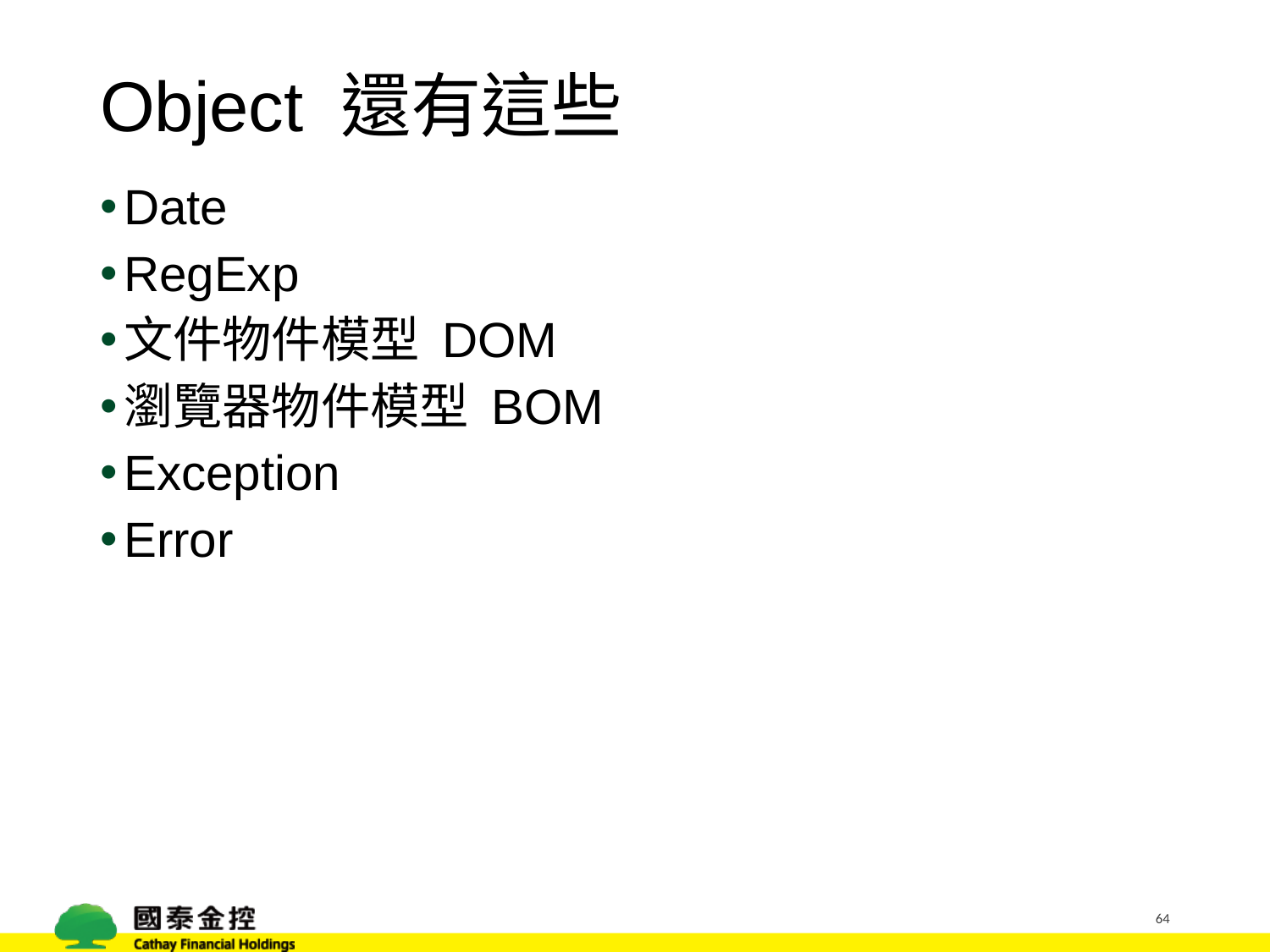

# Object 還有這些
Date
RegExp
文件物件模型 DOM
瀏覽器物件模型 BOM
Exception
Error